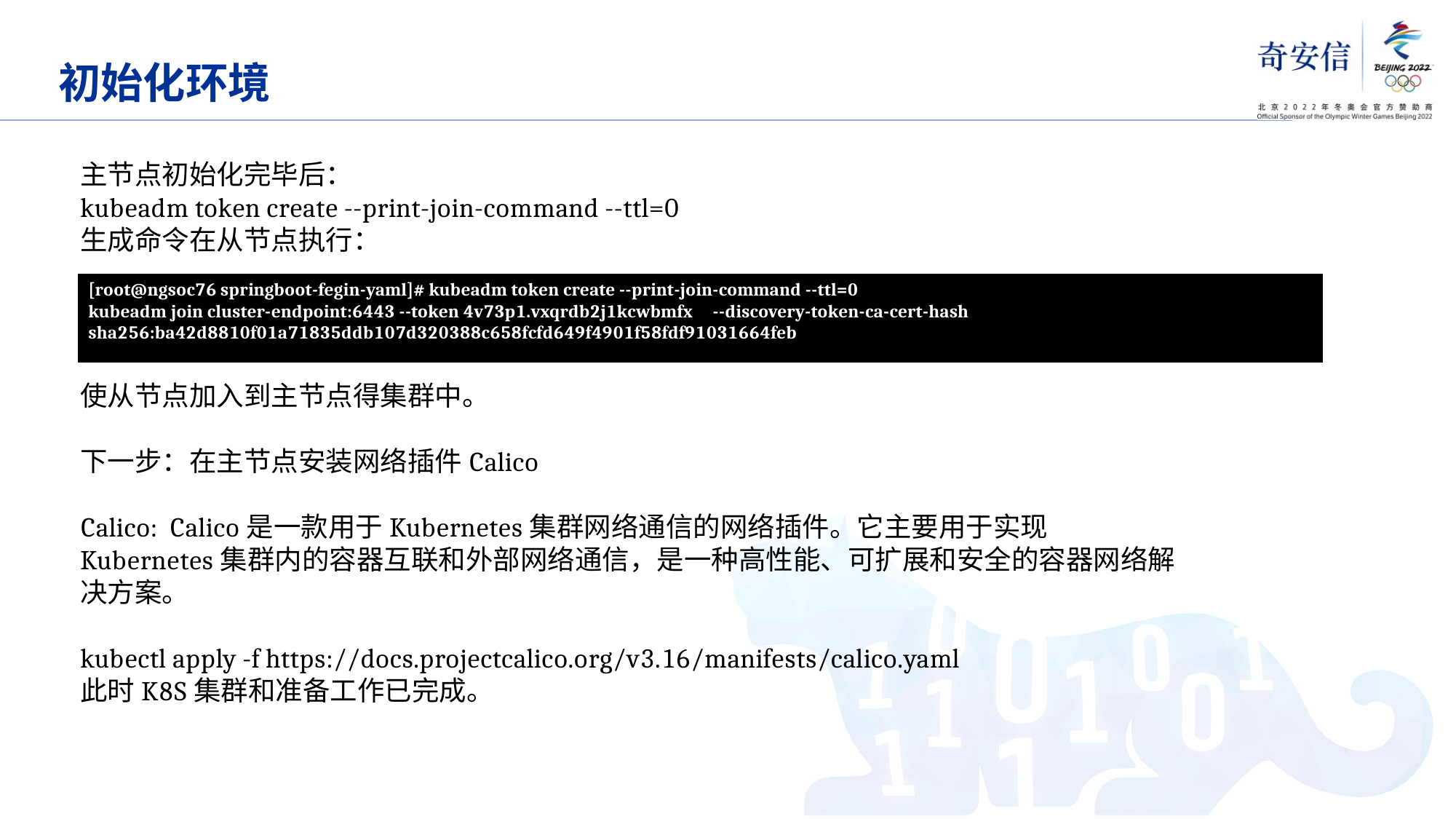

# 初始化环境
主节点初始化完毕后：
kubeadm token create --print-join-command --ttl=0
生成命令在从节点执行：
| [root@ngsoc76 springboot-fegin-yaml]# kubeadm token create --print-join-command --ttl=0 kubeadm join cluster-endpoint:6443 --token 4v73p1.vxqrdb2j1kcwbmfx --discovery-token-ca-cert-hash sha256:ba42d8810f01a71835ddb107d320388c658fcfd649f4901f58fdf91031664feb |
| --- |
使从节点加入到主节点得集群中。
下一步：在主节点安装网络插件Calico
Calico:  Calico是一款用于Kubernetes集群网络通信的网络插件。它主要用于实现Kubernetes集群内的容器互联和外部网络通信，是一种高性能、可扩展和安全的容器网络解决方案。
kubectl apply -f https://docs.projectcalico.org/v3.16/manifests/calico.yaml
此时K8S集群和准备工作已完成。